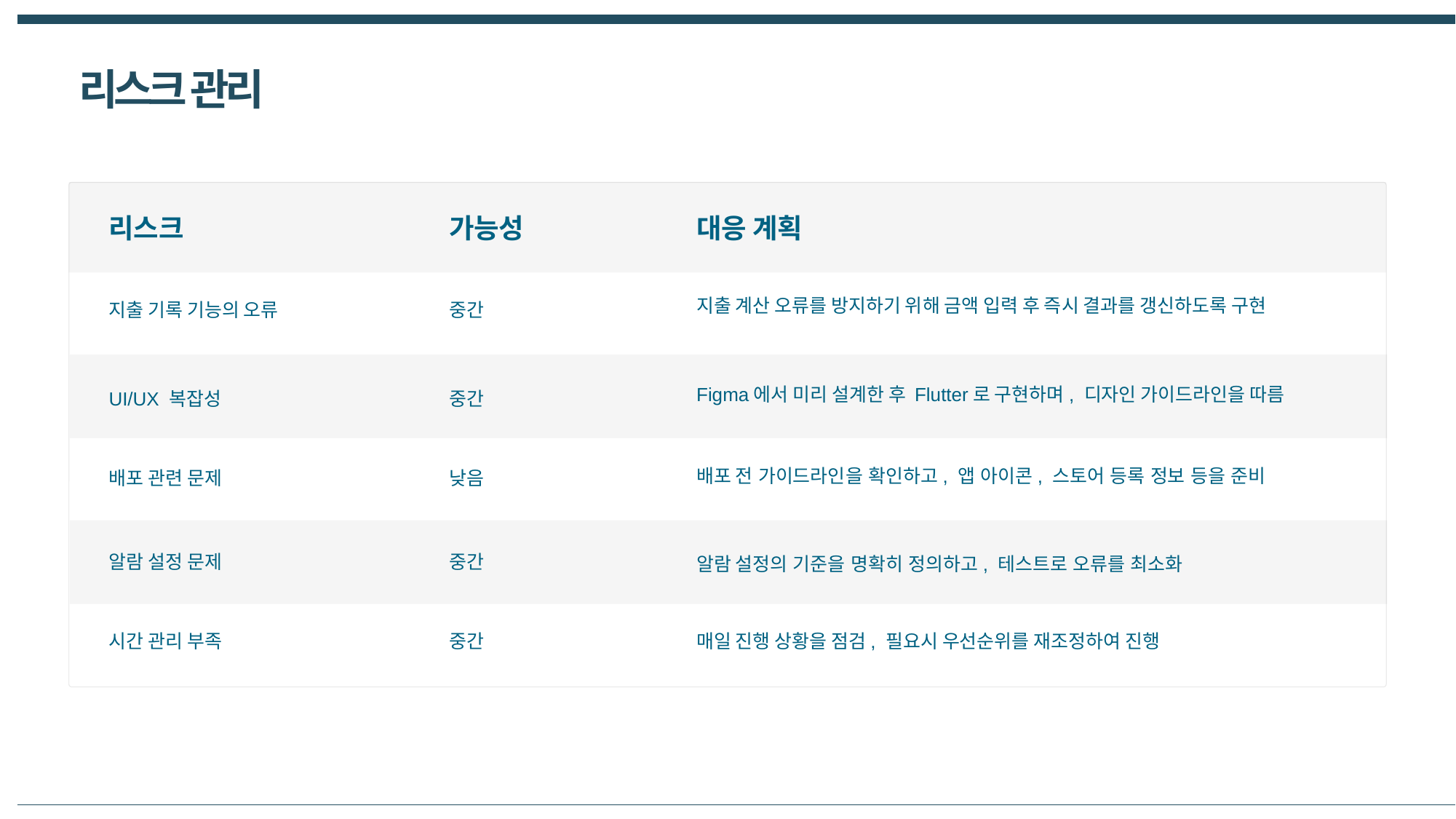

리스크 관리

리스크
가능성
대응 계획

지출 계산 오류를 방지하기 위해 금액 입력 후 즉시 결과를 갱신하도록 구현
지출 기록 기능의 오류
중간

Figma에서 미리 설계한 후 Flutter로 구현하며, 디자인 가이드라인을 따름
UI/UX 복잡성
중간

배포 전 가이드라인을 확인하고, 앱 아이콘, 스토어 등록 정보 등을 준비
배포 관련 문제
낮음

알람 설정 문제
중간
알람 설정의 기준을 명확히 정의하고, 테스트로 오류를 최소화
시간 관리 부족
중간
매일 진행 상황을 점검, 필요시 우선순위를 재조정하여 진행